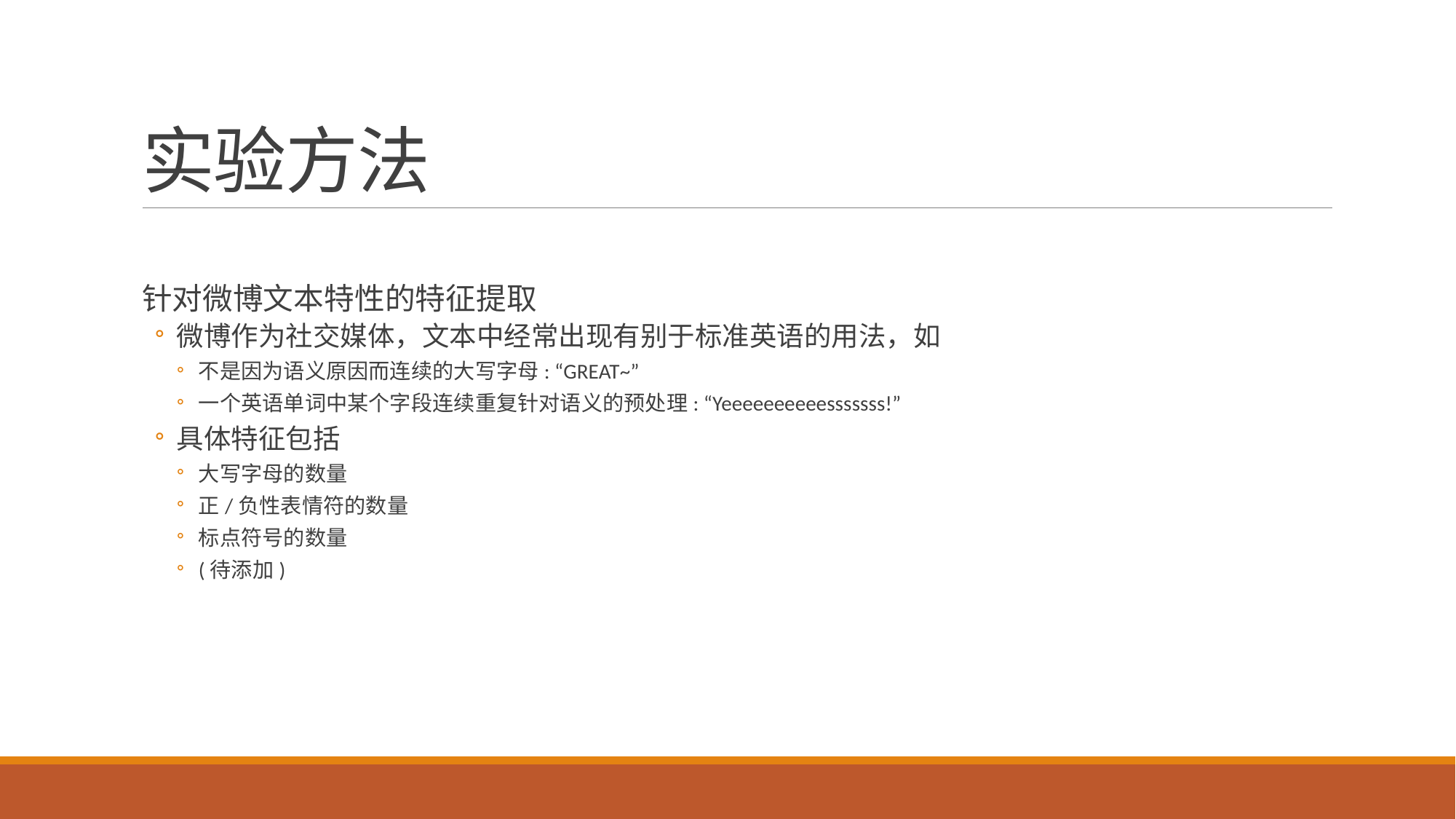

# 实验方法

针对微博文本特性的特征提取
微博作为社交媒体，文本中经常出现有别于标准英语的用法，如
不是因为语义原因而连续的大写字母: “GREAT~”
一个英语单词中某个字段连续重复针对语义的预处理: “Yeeeeeeeeeesssssss!”
具体特征包括
大写字母的数量
正/负性表情符的数量
标点符号的数量
(待添加)